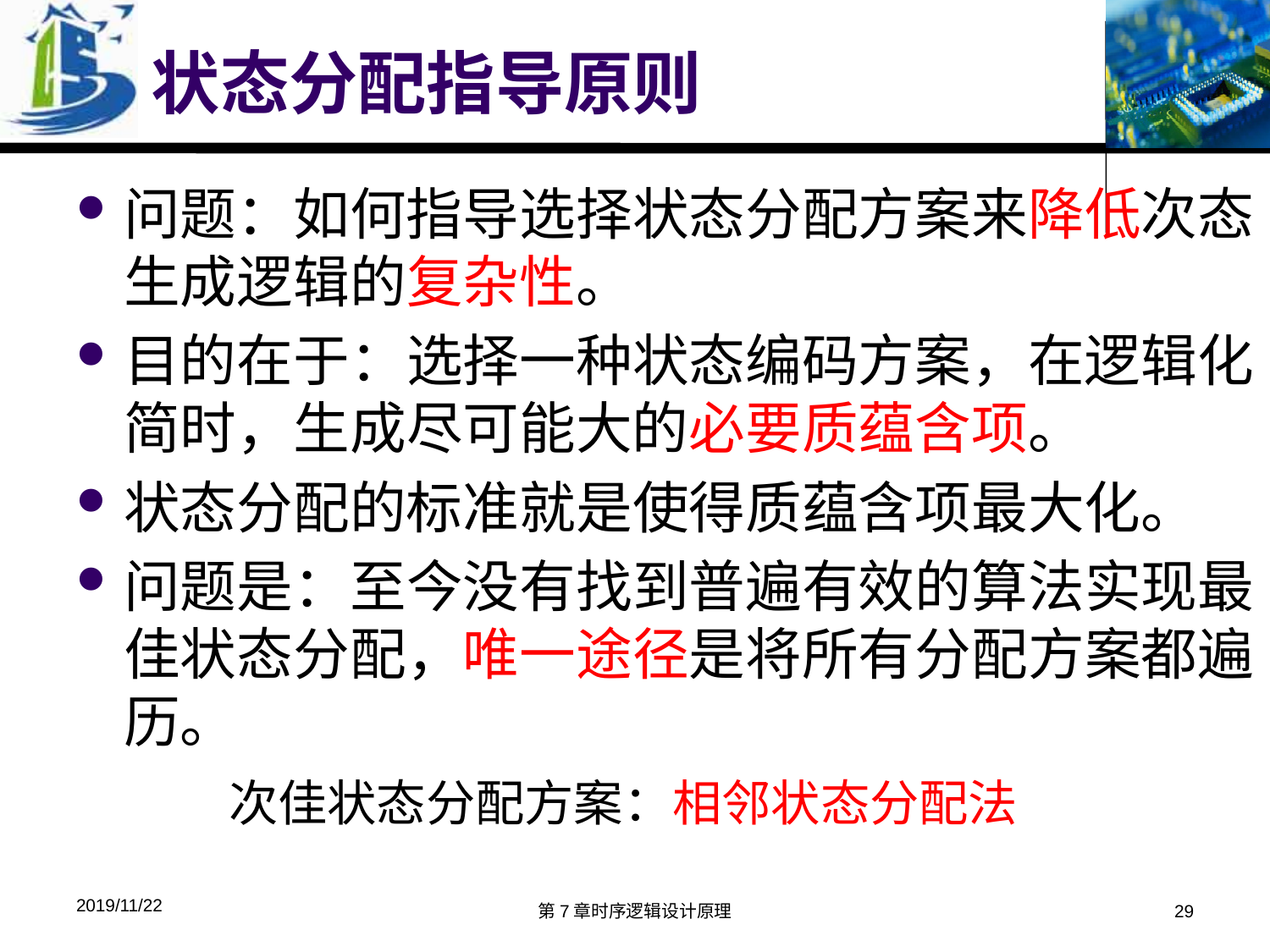

# 状态分配指导原则
问题：如何指导选择状态分配方案来降低次态生成逻辑的复杂性。
目的在于：选择一种状态编码方案，在逻辑化简时，生成尽可能大的必要质蕴含项。
状态分配的标准就是使得质蕴含项最大化。
问题是：至今没有找到普遍有效的算法实现最佳状态分配，唯一途径是将所有分配方案都遍历。
次佳状态分配方案：相邻状态分配法
2019/11/22
第7章时序逻辑设计原理
29